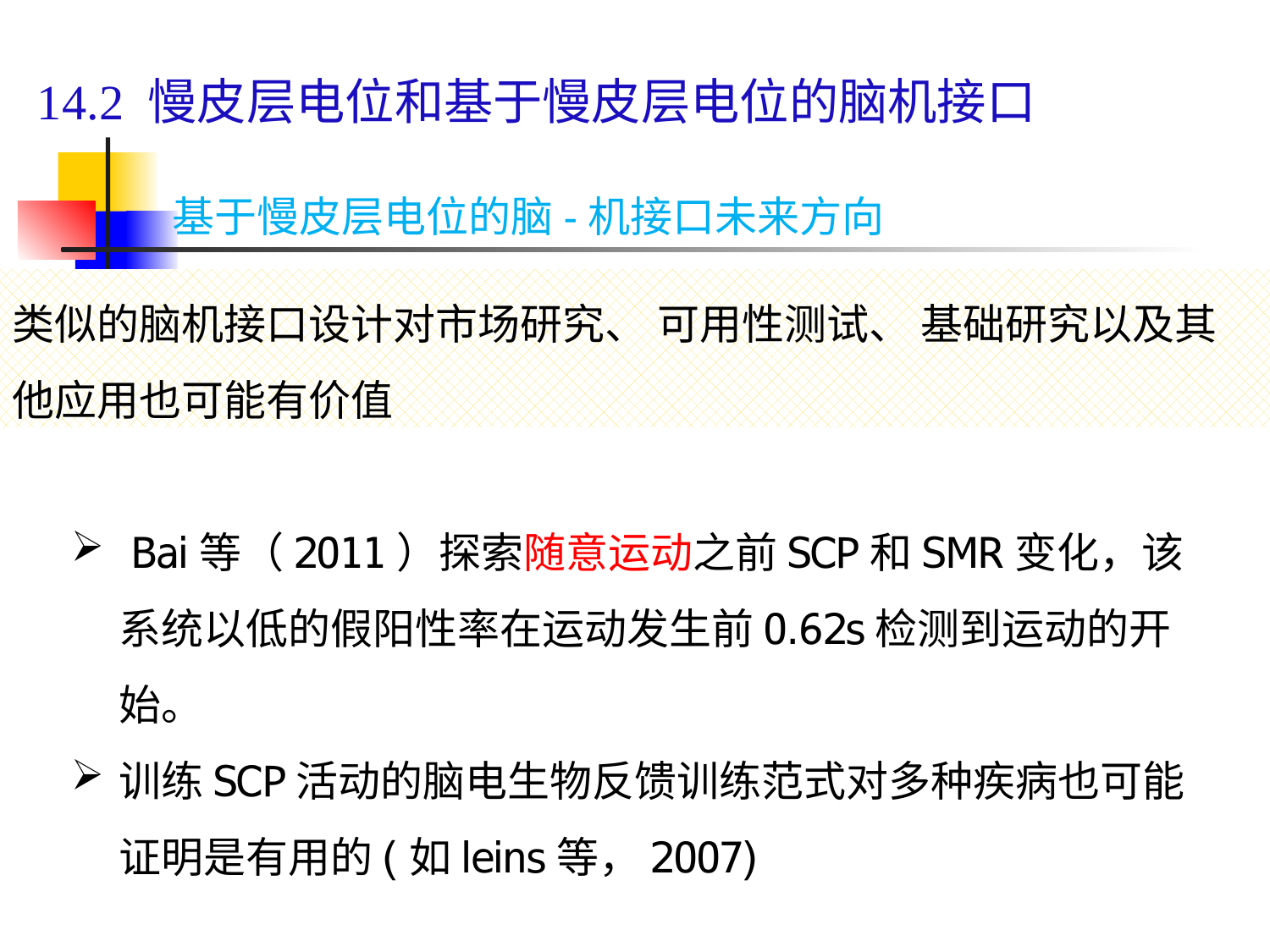

# 14.2 慢皮层电位和基于慢皮层电位的脑机接口
基于慢皮层电位的脑-机接口未来方向
类似的脑机接口设计对市场研究、 可用性测试、 基础研究以及其他应用也可能有价值
 Bai等（2011）探索随意运动之前SCP和SMR变化，该系统以低的假阳性率在运动发生前0.62s检测到运动的开始。
训练SCP活动的脑电生物反馈训练范式对多种疾病也可能证明是有用的(如leins等，2007)